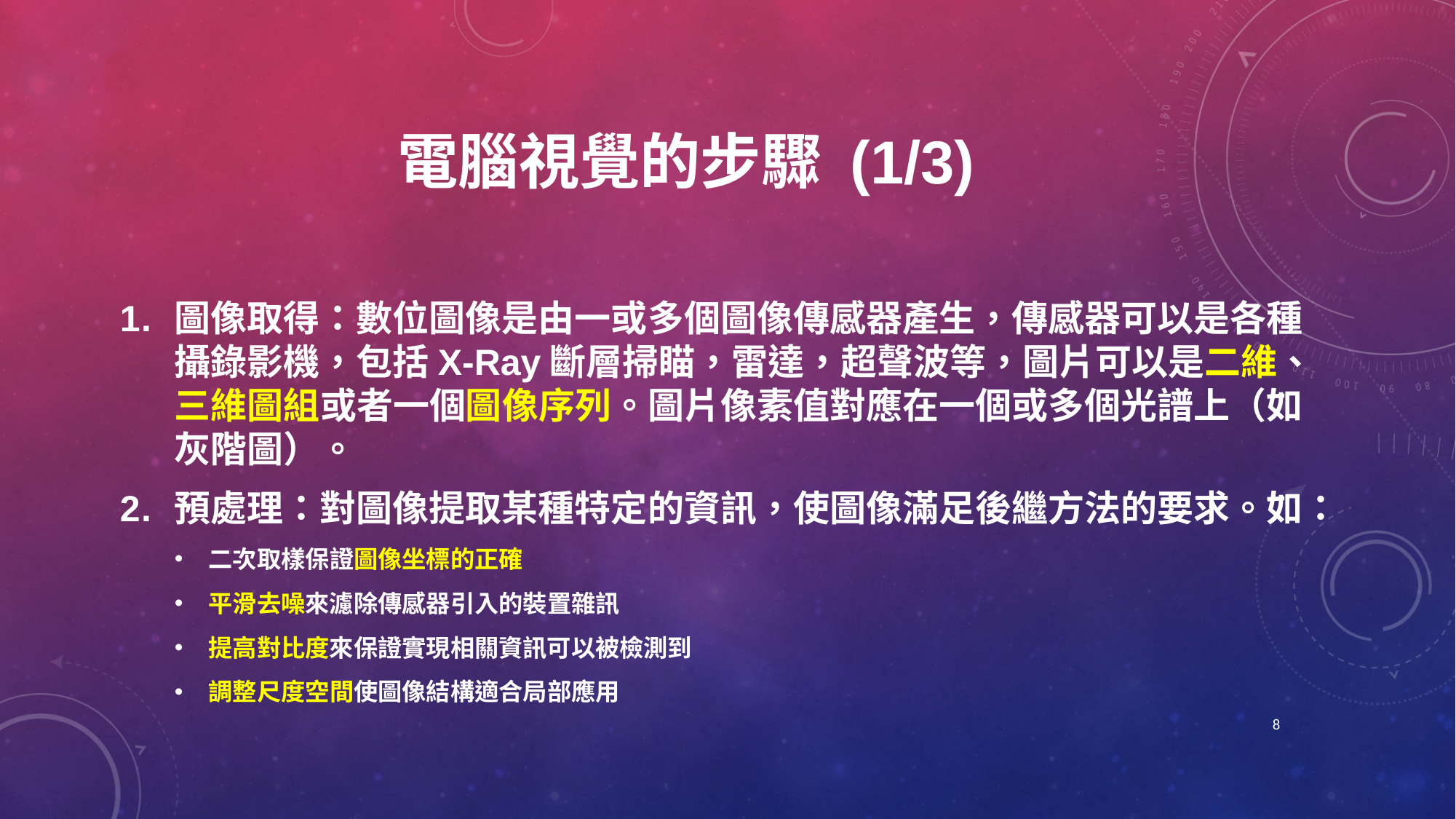

# 電腦視覺的步驟 (1/3)
圖像取得：數位圖像是由一或多個圖像傳感器產生，傳感器可以是各種攝錄影機，包括X-Ray斷層掃瞄，雷達，超聲波等，圖片可以是二維、三維圖組或者一個圖像序列。圖片像素值對應在一個或多個光譜上（如灰階圖）。
預處理：對圖像提取某種特定的資訊，使圖像滿足後繼方法的要求。如：
二次取樣保證圖像坐標的正確
平滑去噪來濾除傳感器引入的裝置雜訊
提高對比度來保證實現相關資訊可以被檢測到
調整尺度空間使圖像結構適合局部應用
8